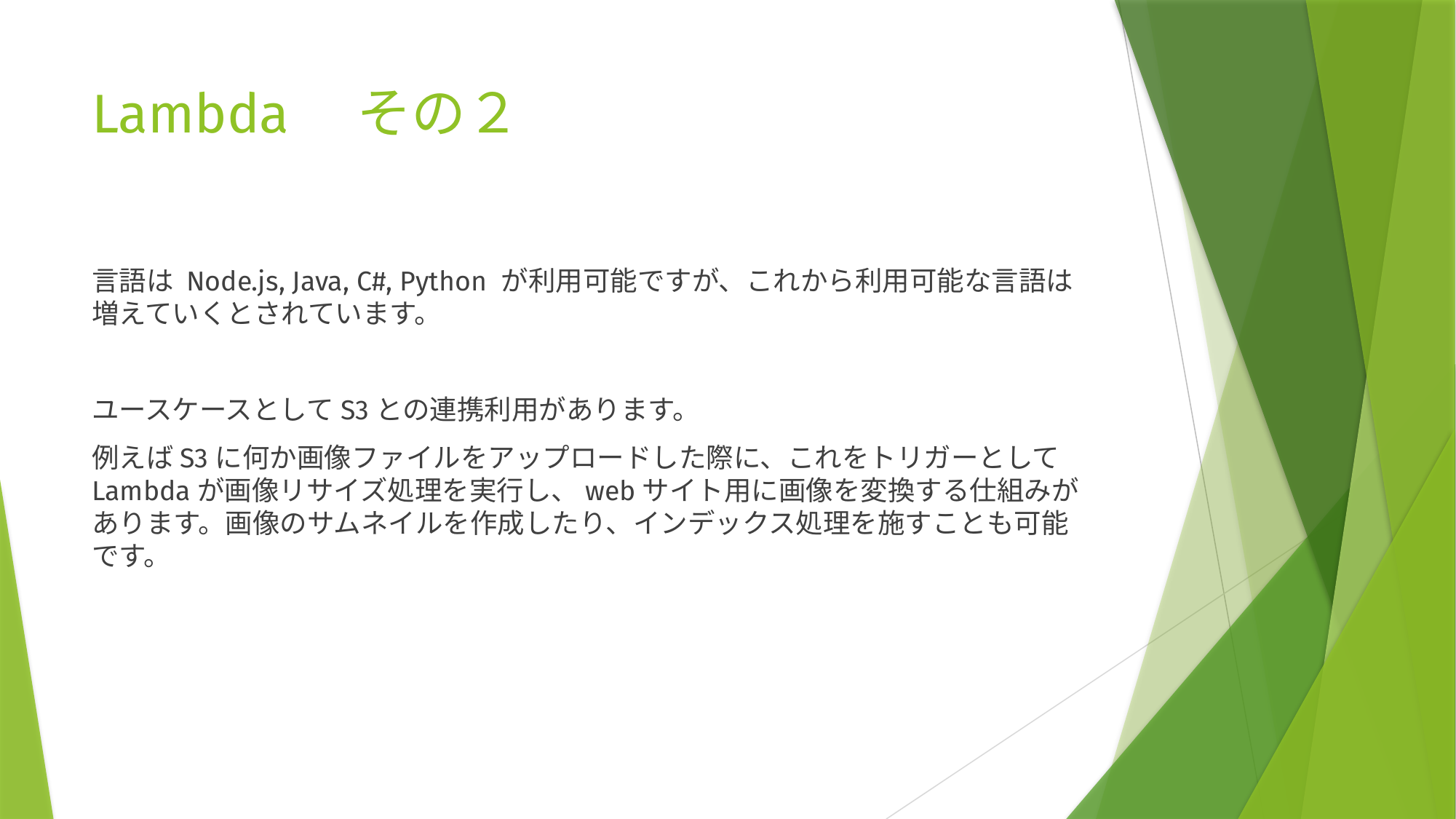

# Lambda　その２
言語は Node.js, Java, C#, Python が利用可能ですが、これから利用可能な言語は増えていくとされています。

ユースケースとしてS3との連携利用があります。
例えばS3に何か画像ファイルをアップロードした際に、これをトリガーとしてLambdaが画像リサイズ処理を実行し、webサイト用に画像を変換する仕組みがあります。画像のサムネイルを作成したり、インデックス処理を施すことも可能です。